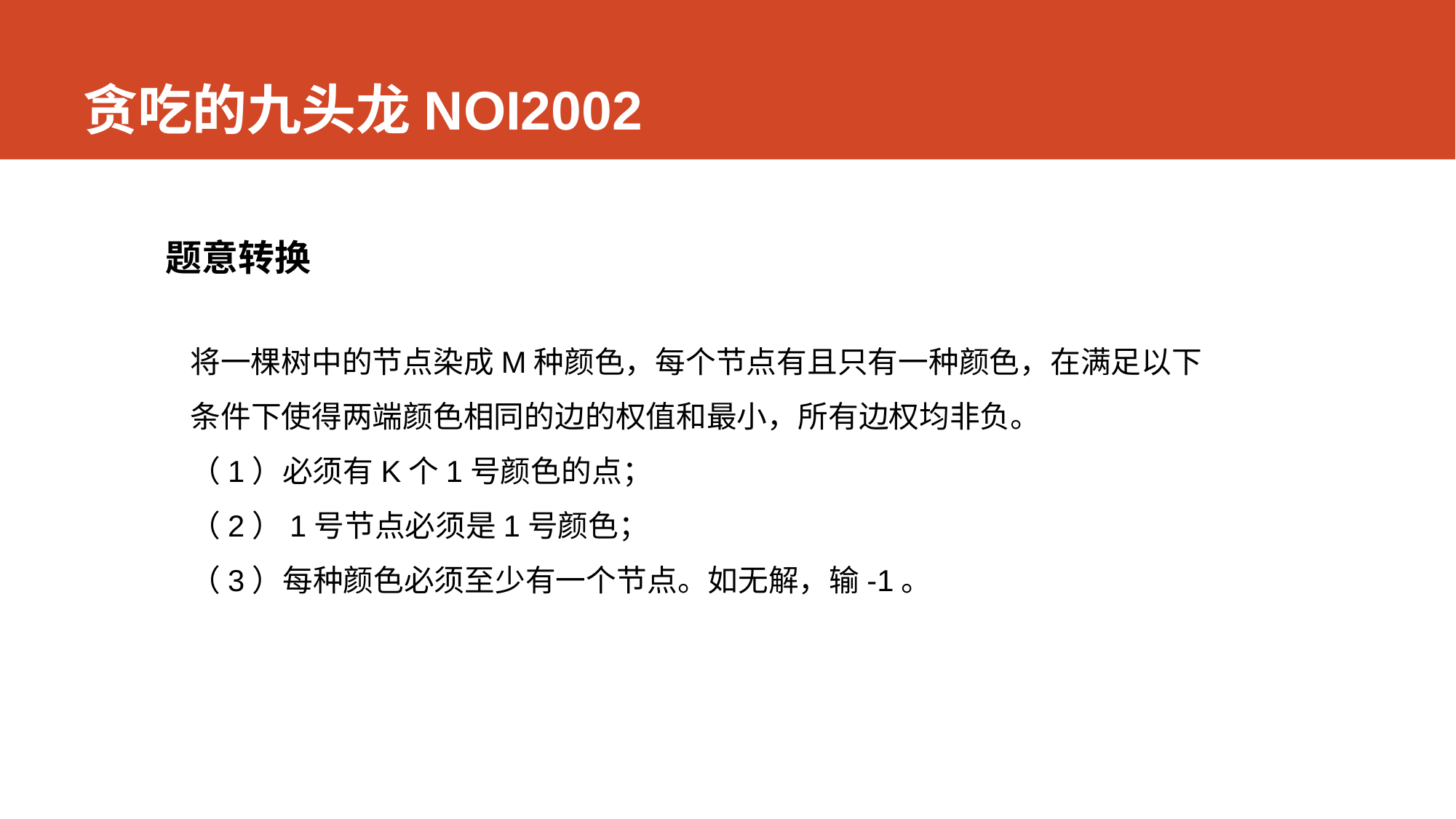

# 贪吃的九头龙NOI2002
题意转换
将一棵树中的节点染成M种颜色，每个节点有且只有一种颜色，在满足以下条件下使得两端颜色相同的边的权值和最小，所有边权均非负。
（1）必须有K个1号颜色的点；
（2）1号节点必须是1号颜色；
（3）每种颜色必须至少有一个节点。如无解，输-1。